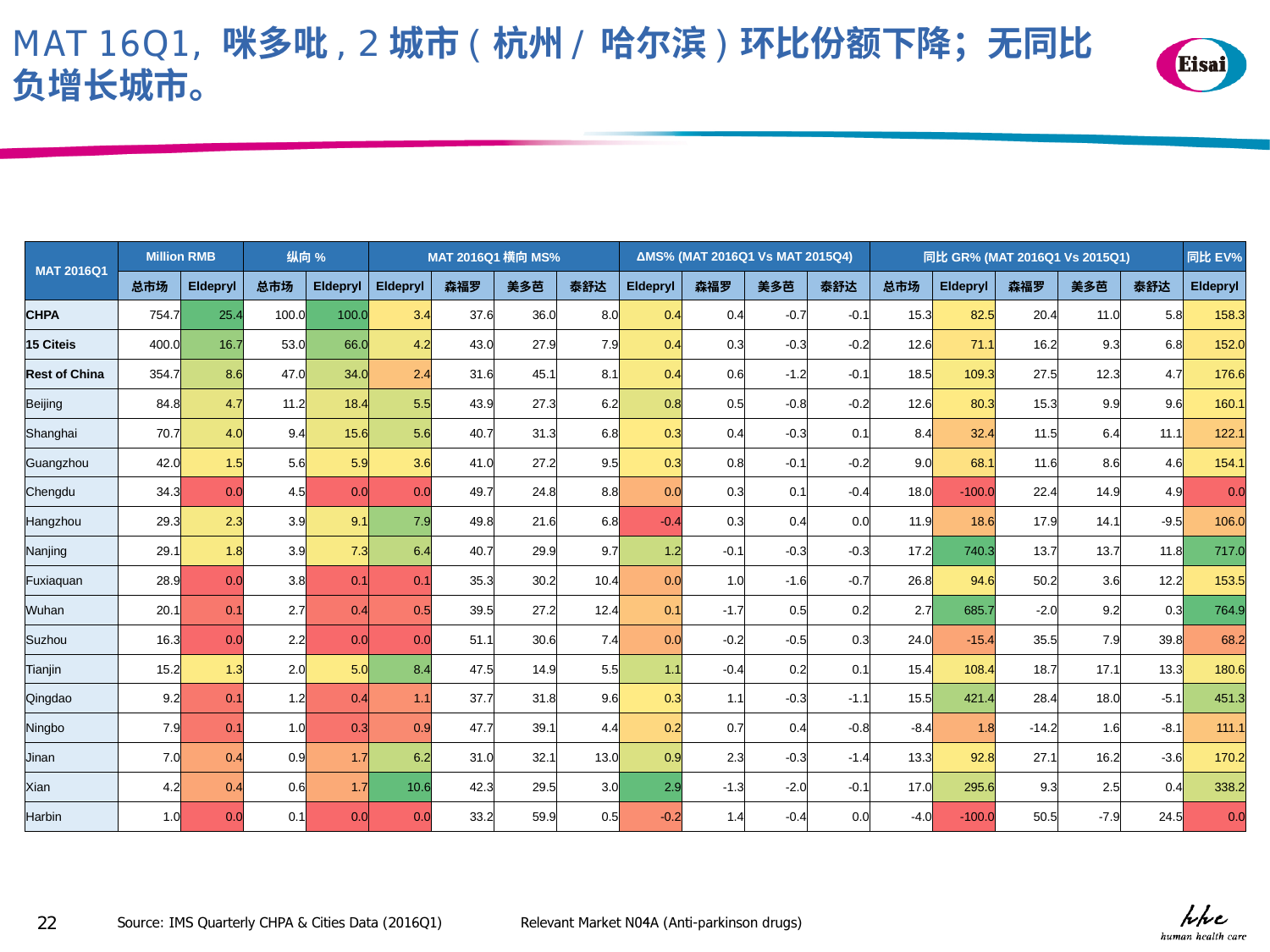

MAT 16Q1, 咪多吡, 2城市(杭州/哈尔滨)环比份额下降；无同比负增长城市。
| MAT 2016Q1 | Million RMB |  | 纵向% |  | MAT 2016Q1横向MS% |  |  |  | ΔMS% (MAT 2016Q1 Vs MAT 2015Q4) |  |  |  | 同比GR% (MAT 2016Q1 Vs 2015Q1) |  |  |  |  | 同比EV% |
| --- | --- | --- | --- | --- | --- | --- | --- | --- | --- | --- | --- | --- | --- | --- | --- | --- | --- | --- |
|  | 总市场 | Eldepryl | 总市场 | Eldepryl | Eldepryl | 森福罗 | 美多芭 | 泰舒达 | Eldepryl | 森福罗 | 美多芭 | 泰舒达 | 总市场 | Eldepryl | 森福罗 | 美多芭 | 泰舒达 | Eldepryl |
| CHPA | 754.7 | 25.4 | 100.0 | 100.0 | 3.4 | 37.6 | 36.0 | 8.0 | 0.4 | 0.4 | -0.7 | -0.1 | 15.3 | 82.5 | 20.4 | 11.0 | 5.8 | 158.3 |
| 15 Citeis | 400.0 | 16.7 | 53.0 | 66.0 | 4.2 | 43.0 | 27.9 | 7.9 | 0.4 | 0.3 | -0.3 | -0.2 | 12.6 | 71.1 | 16.2 | 9.3 | 6.8 | 152.0 |
| Rest of China | 354.7 | 8.6 | 47.0 | 34.0 | 2.4 | 31.6 | 45.1 | 8.1 | 0.4 | 0.6 | -1.2 | -0.1 | 18.5 | 109.3 | 27.5 | 12.3 | 4.7 | 176.6 |
| Beijing | 84.8 | 4.7 | 11.2 | 18.4 | 5.5 | 43.9 | 27.3 | 6.2 | 0.8 | 0.5 | -0.8 | -0.2 | 12.6 | 80.3 | 15.3 | 9.9 | 9.6 | 160.1 |
| Shanghai | 70.7 | 4.0 | 9.4 | 15.6 | 5.6 | 40.7 | 31.3 | 6.8 | 0.3 | 0.4 | -0.3 | 0.1 | 8.4 | 32.4 | 11.5 | 6.4 | 11.1 | 122.1 |
| Guangzhou | 42.0 | 1.5 | 5.6 | 5.9 | 3.6 | 41.0 | 27.2 | 9.5 | 0.3 | 0.8 | -0.1 | -0.2 | 9.0 | 68.1 | 11.6 | 8.6 | 4.6 | 154.1 |
| Chengdu | 34.3 | 0.0 | 4.5 | 0.0 | 0.0 | 49.7 | 24.8 | 8.8 | 0.0 | 0.3 | 0.1 | -0.4 | 18.0 | -100.0 | 22.4 | 14.9 | 4.9 | 0.0 |
| Hangzhou | 29.3 | 2.3 | 3.9 | 9.1 | 7.9 | 49.8 | 21.6 | 6.8 | -0.4 | 0.3 | 0.4 | 0.0 | 11.9 | 18.6 | 17.9 | 14.1 | -9.5 | 106.0 |
| Nanjing | 29.1 | 1.8 | 3.9 | 7.3 | 6.4 | 40.7 | 29.9 | 9.7 | 1.2 | -0.1 | -0.3 | -0.3 | 17.2 | 740.3 | 13.7 | 13.7 | 11.8 | 717.0 |
| Fuxiaquan | 28.9 | 0.0 | 3.8 | 0.1 | 0.1 | 35.3 | 30.2 | 10.4 | 0.0 | 1.0 | -1.6 | -0.7 | 26.8 | 94.6 | 50.2 | 3.6 | 12.2 | 153.5 |
| Wuhan | 20.1 | 0.1 | 2.7 | 0.4 | 0.5 | 39.5 | 27.2 | 12.4 | 0.1 | -1.7 | 0.5 | 0.2 | 2.7 | 685.7 | -2.0 | 9.2 | 0.3 | 764.9 |
| Suzhou | 16.3 | 0.0 | 2.2 | 0.0 | 0.0 | 51.1 | 30.6 | 7.4 | 0.0 | -0.2 | -0.5 | 0.3 | 24.0 | -15.4 | 35.5 | 7.9 | 39.8 | 68.2 |
| Tianjin | 15.2 | 1.3 | 2.0 | 5.0 | 8.4 | 47.5 | 14.9 | 5.5 | 1.1 | -0.4 | 0.2 | 0.1 | 15.4 | 108.4 | 18.7 | 17.1 | 13.3 | 180.6 |
| Qingdao | 9.2 | 0.1 | 1.2 | 0.4 | 1.1 | 37.7 | 31.8 | 9.6 | 0.3 | 1.1 | -0.3 | -1.1 | 15.5 | 421.4 | 28.4 | 18.0 | -5.1 | 451.3 |
| Ningbo | 7.9 | 0.1 | 1.0 | 0.3 | 0.9 | 47.7 | 39.1 | 4.4 | 0.2 | 0.7 | 0.4 | -0.8 | -8.4 | 1.8 | -14.2 | 1.6 | -8.1 | 111.1 |
| Jinan | 7.0 | 0.4 | 0.9 | 1.7 | 6.2 | 31.0 | 32.1 | 13.0 | 0.9 | 2.3 | -0.3 | -1.4 | 13.3 | 92.8 | 27.1 | 16.2 | -3.6 | 170.2 |
| Xian | 4.2 | 0.4 | 0.6 | 1.7 | 10.6 | 42.3 | 29.5 | 3.0 | 2.9 | -1.3 | -2.0 | -0.1 | 17.0 | 295.6 | 9.3 | 2.5 | 0.4 | 338.2 |
| Harbin | 1.0 | 0.0 | 0.1 | 0.0 | 0.0 | 33.2 | 59.9 | 0.5 | -0.2 | 1.4 | -0.4 | 0.0 | -4.0 | -100.0 | 50.5 | -7.9 | 24.5 | 0.0 |
Source: IMS Quarterly CHPA & Cities Data (2016Q1)
 Relevant Market N04A (Anti-parkinson drugs)
22